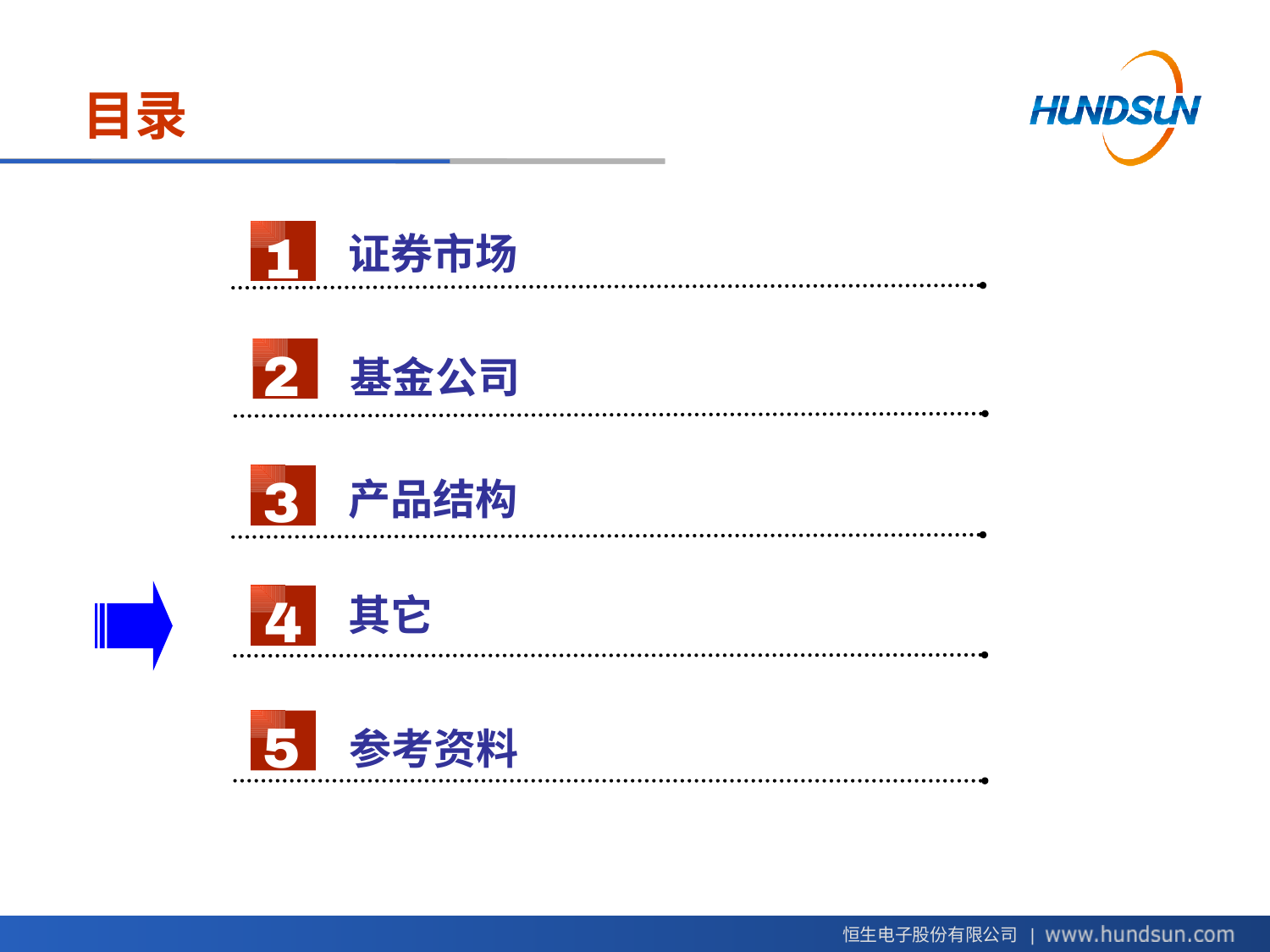

# 目录
1

证券市场

2

基金公司

3

产品结构

4

其它

5

参考资料